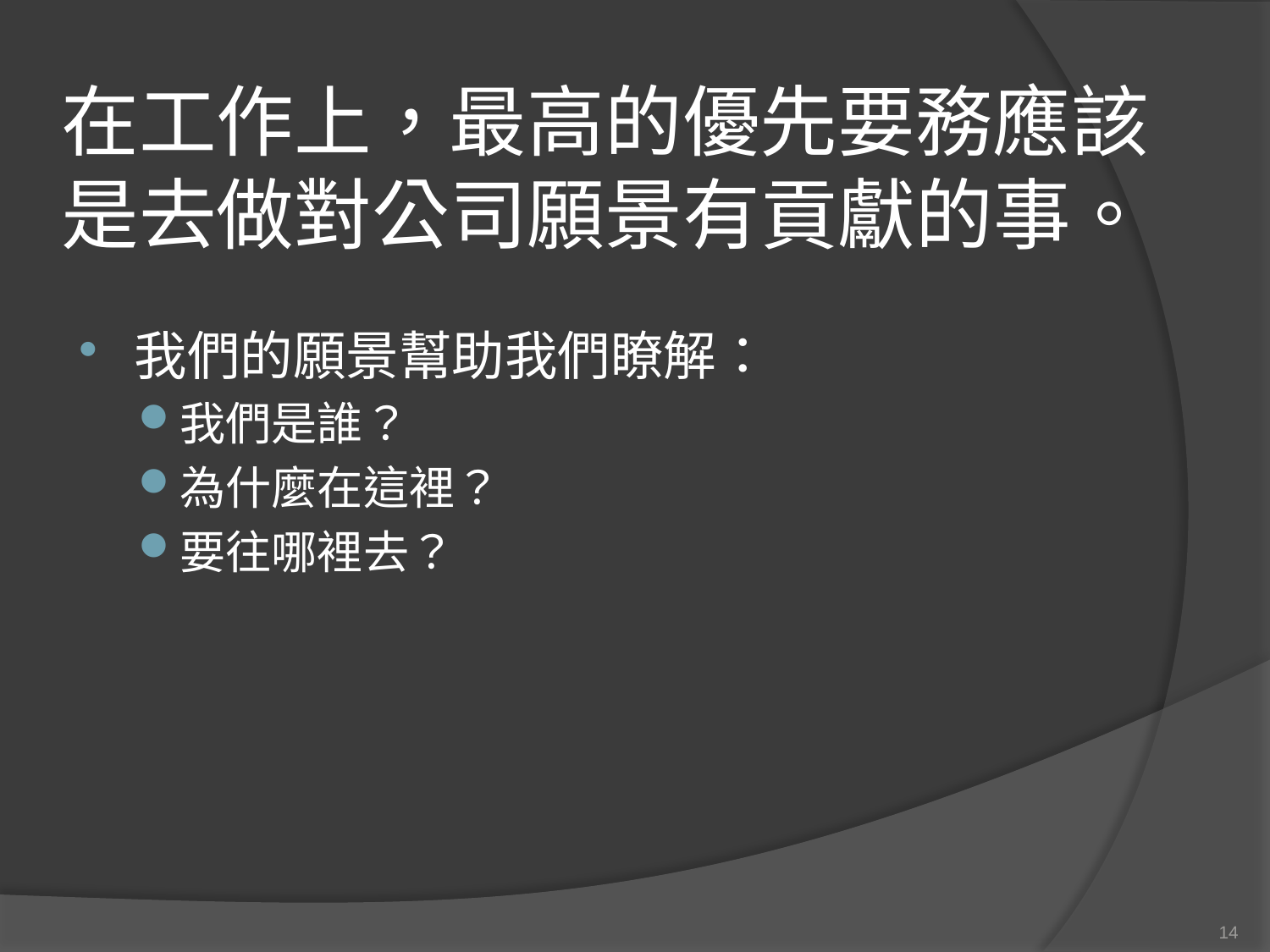

# 在工作上，最高的優先要務應該是去做對公司願景有貢獻的事。
我們的願景幫助我們瞭解：
我們是誰？
為什麼在這裡？
要往哪裡去？

14